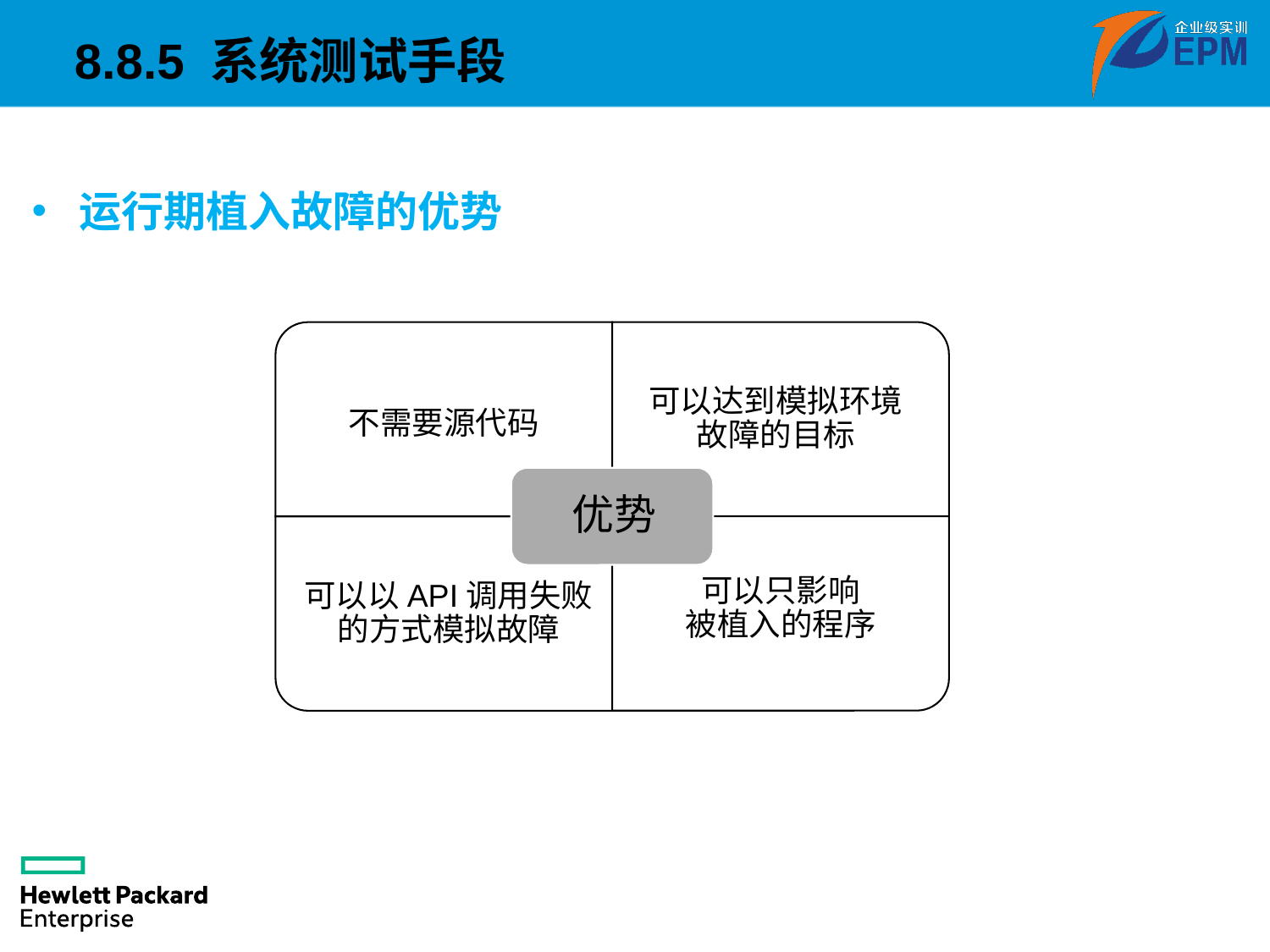

8.8.5 系统测试手段
运行期植入故障的优势
不需要源代码
可以达到模拟环境
故障的目标
可以以API调用失败的方式模拟故障
可以只影响
被植入的程序
优势